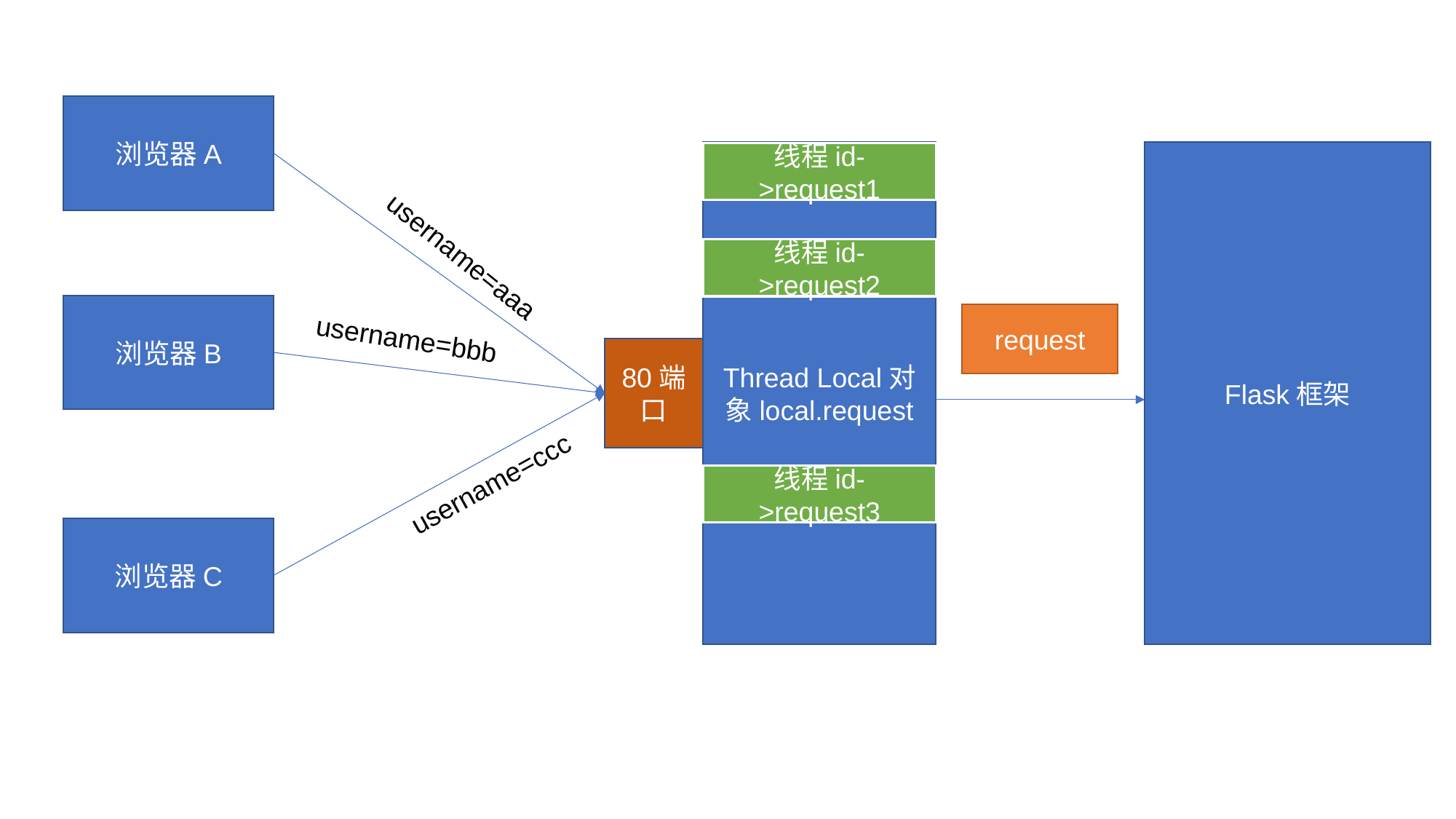

浏览器A
Thread Local对象local.request
80端口
Flask框架
线程id->request1
username=aaa
线程id->request2
浏览器B
request
username=bbb
username=ccc
线程id->request3
浏览器C